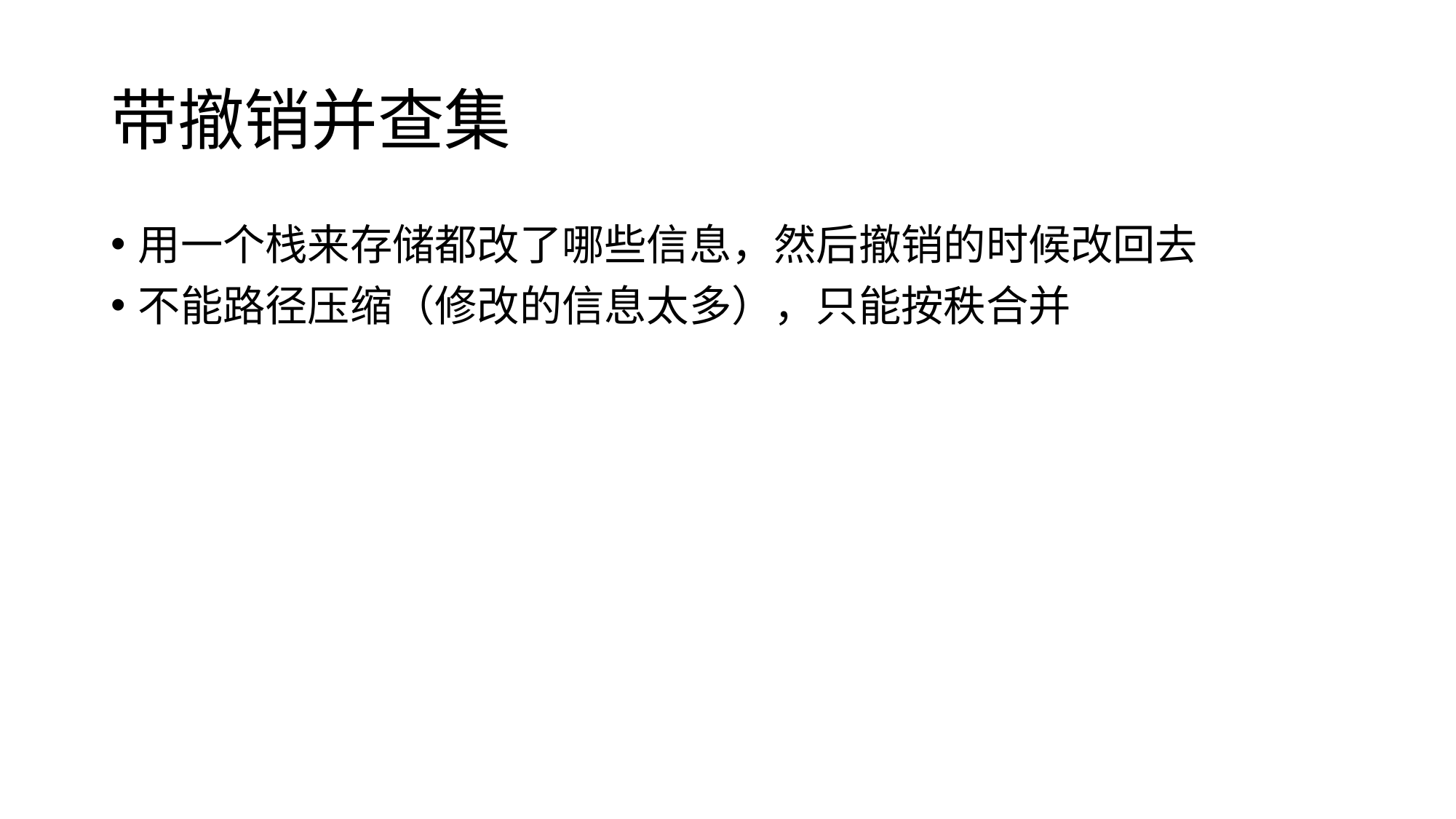

# 带撤销并查集
用一个栈来存储都改了哪些信息，然后撤销的时候改回去
不能路径压缩（修改的信息太多），只能按秩合并